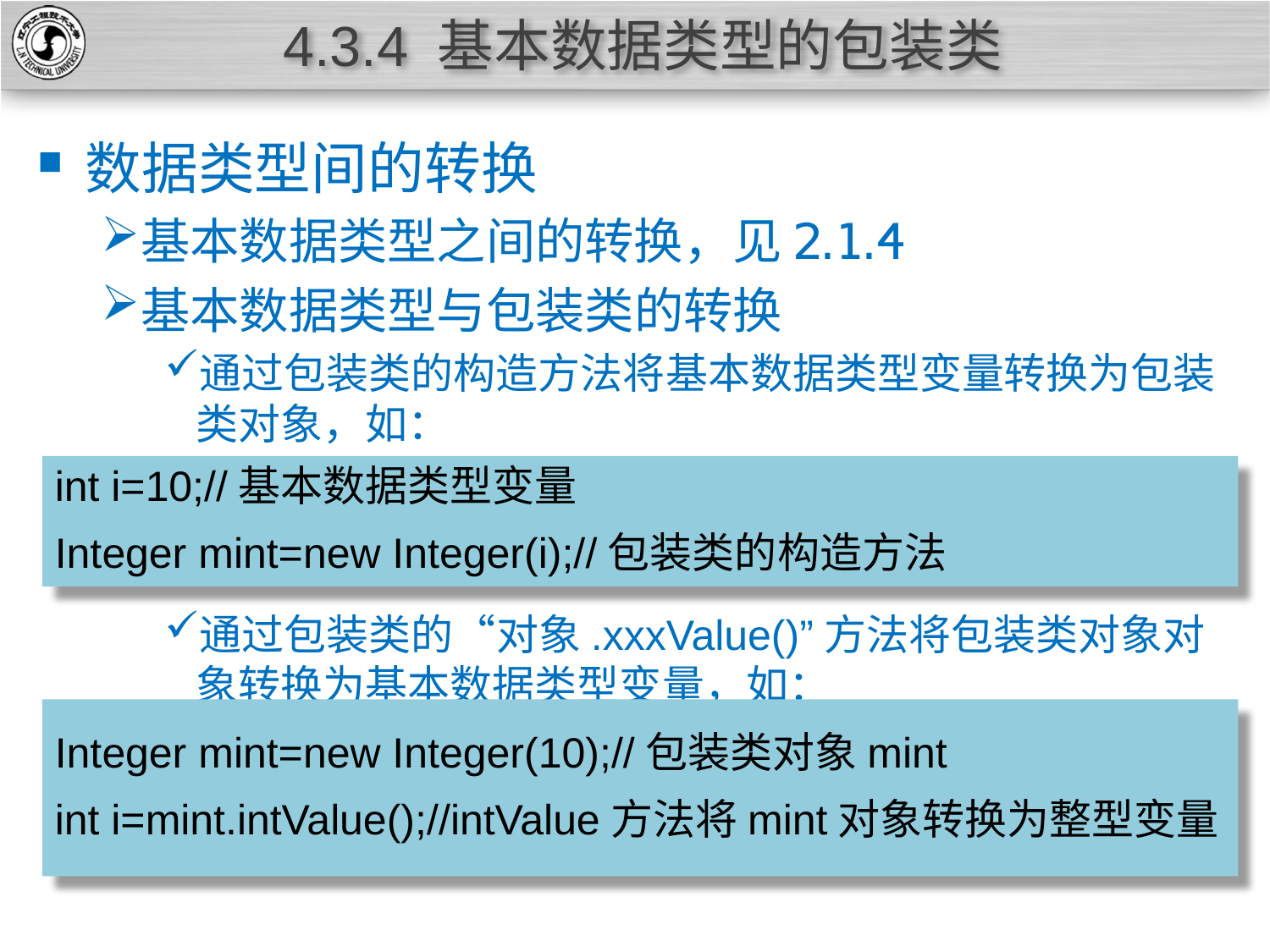

# 4.3.4 基本数据类型的包装类
数据类型间的转换
基本数据类型之间的转换，见2.1.4
基本数据类型与包装类的转换
通过包装类的构造方法将基本数据类型变量转换为包装类对象，如：

通过包装类的“对象.xxxValue()”方法将包装类对象对象转换为基本数据类型变量，如：

int i=10;//基本数据类型变量
Integer mint=new Integer(i);//包装类的构造方法
Integer mint=new Integer(10);//包装类对象mint
int i=mint.intValue();//intValue方法将mint对象转换为整型变量